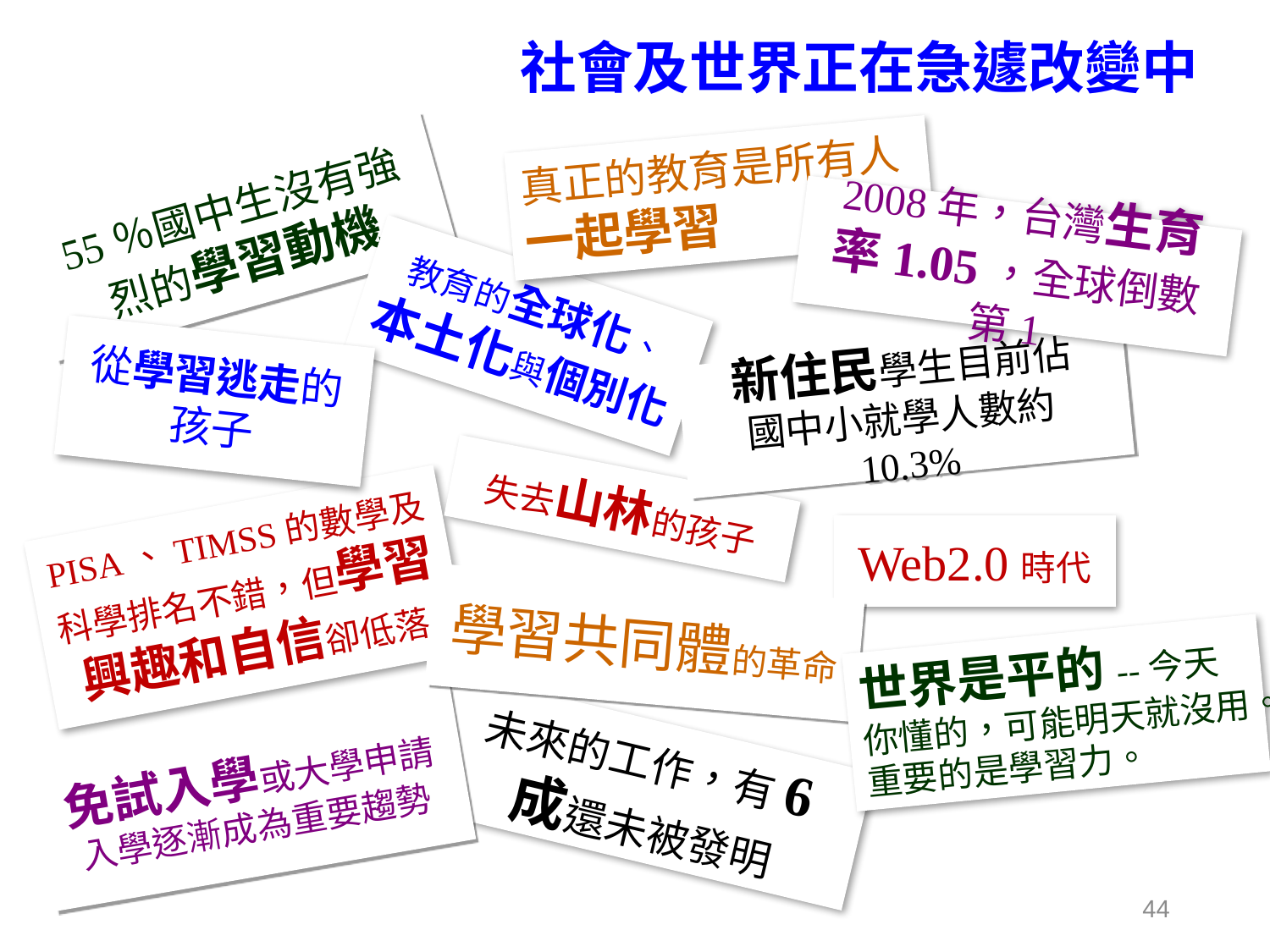

社會及世界正在急遽改變中
真正的教育是所有人一起學習
55％國中生沒有強烈的學習動機
2008年，台灣生育率1.05，全球倒數第1
教育的全球化、本土化與個別化
從學習逃走的孩子
新住民學生目前佔
國中小就學人數約10.3%
失去山林的孩子
PISA、TIMSS的數學及科學排名不錯，但學習興趣和自信卻低落
Web2.0時代
學習共同體的革命
世界是平的--今天你懂的，可能明天就沒用。重要的是學習力。
免試入學或大學申請入學逐漸成為重要趨勢
未來的工作，有6成還未被發明
44